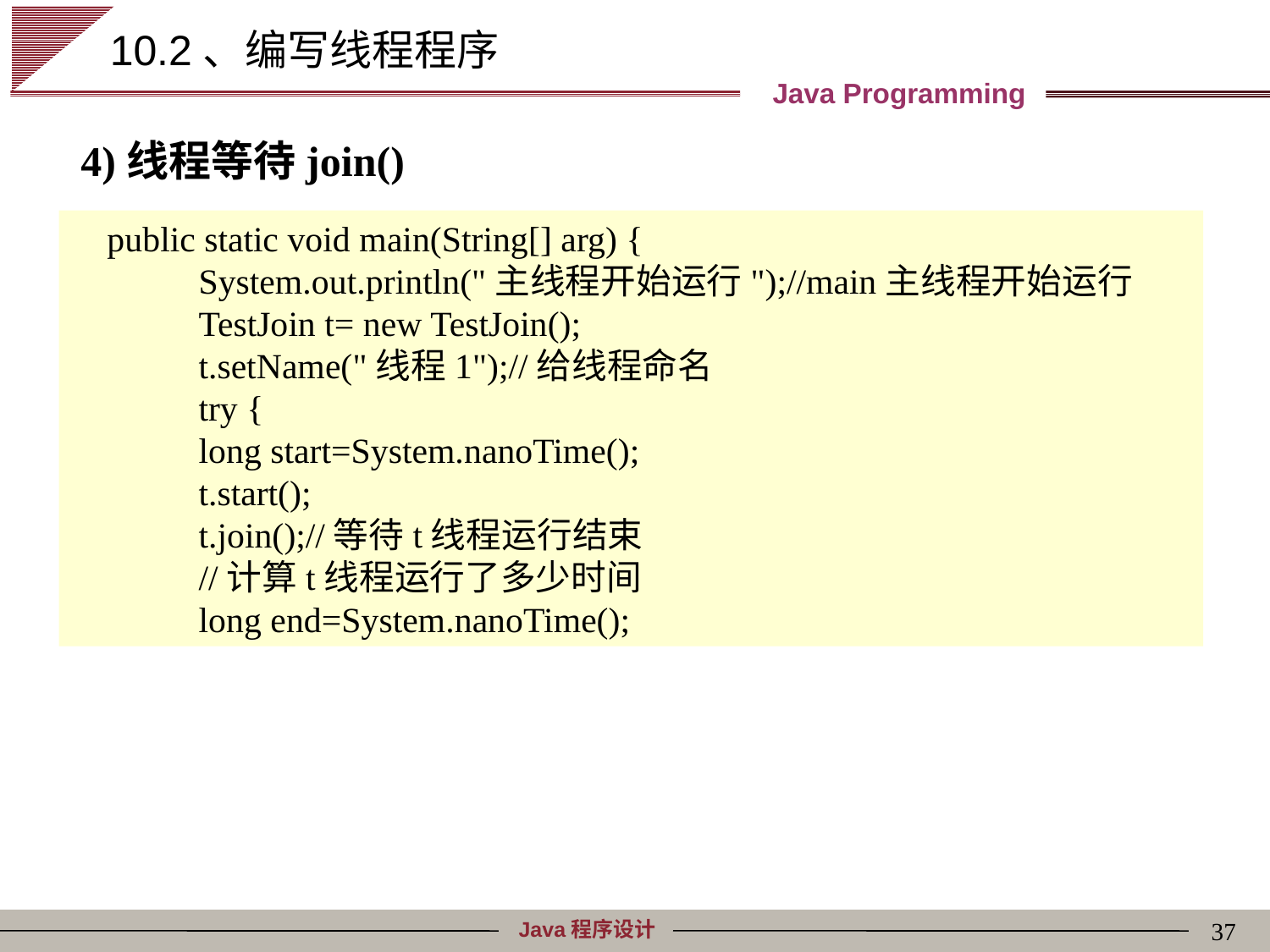

# 10.2、编写线程程序
4)线程等待join()

    public static void main(String[] arg) {
    	System.out.println("主线程开始运行");//main主线程开始运行
    	TestJoin t= new TestJoin();
    	t.setName("线程1");//给线程命名
 	try {
            	long start=System.nanoTime();
            	t.start();
            	t.join();//等待t线程运行结束
            	//计算t线程运行了多少时间
            	long end=System.nanoTime();